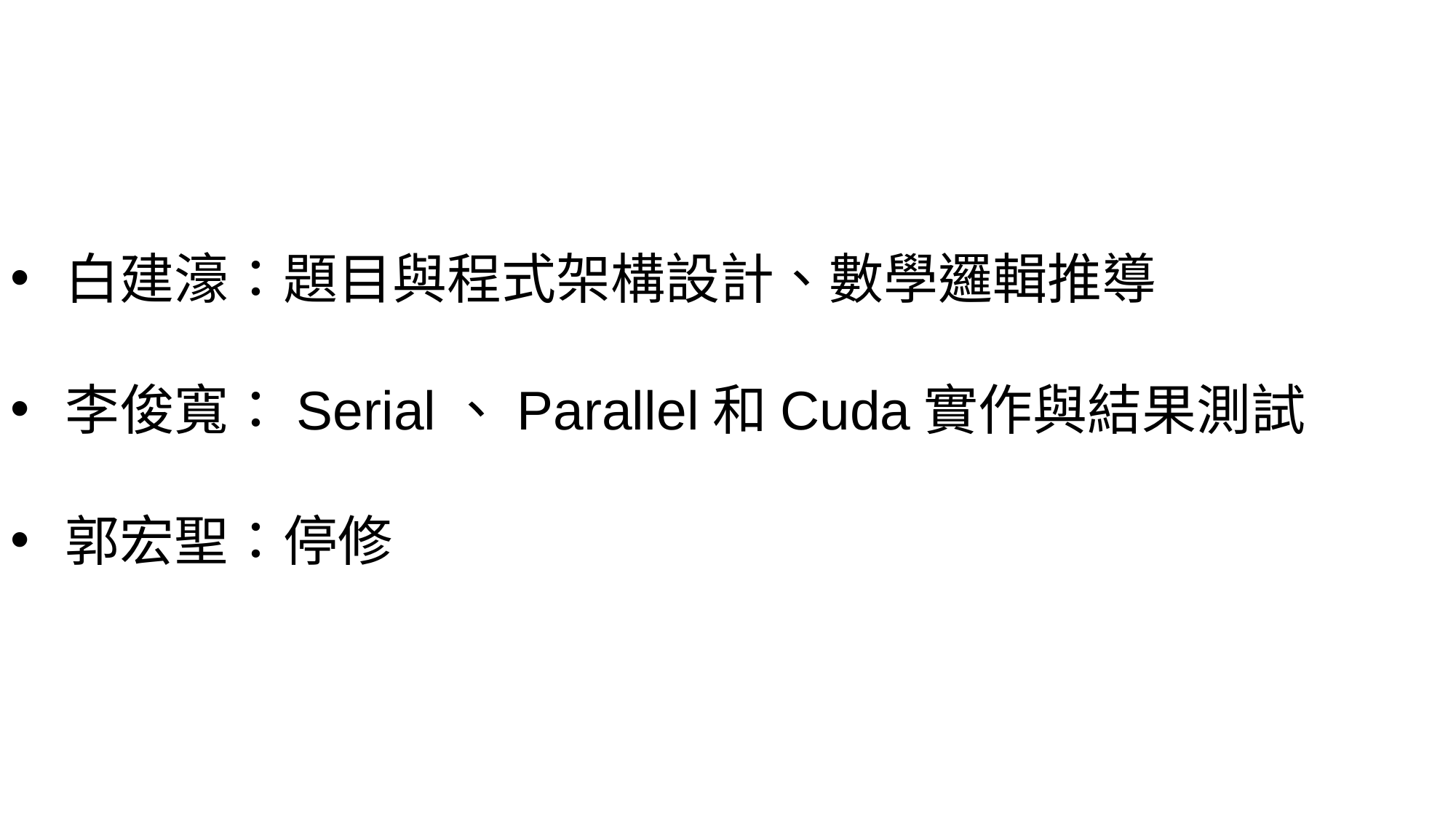

白建濠：題目與程式架構設計、數學邏輯推導

李俊寬：Serial、Parallel和Cuda實作與結果測試

郭宏聖：停修